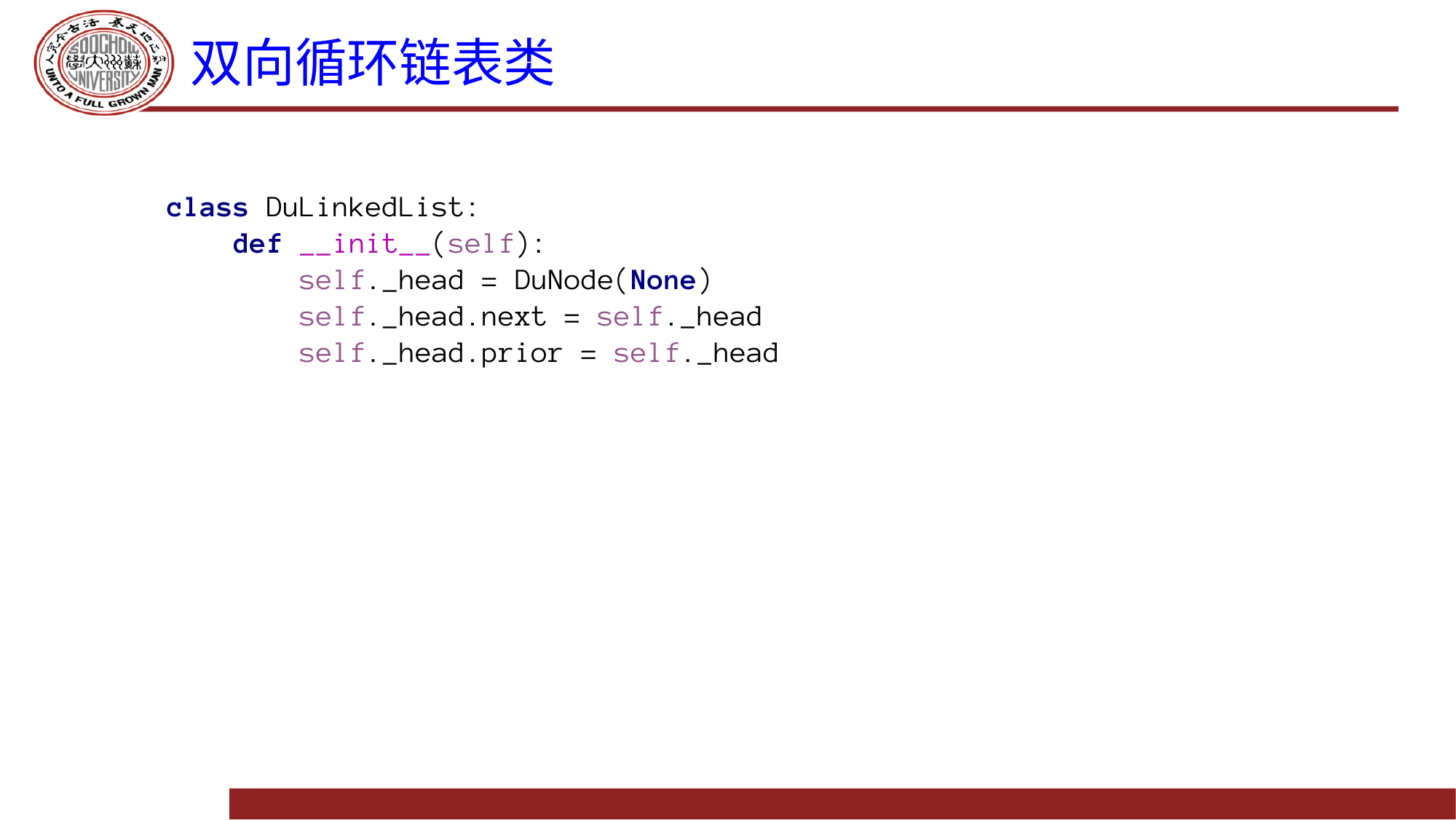

# 双向循环链表类
class DuLinkedList:
    def __init__(self):
        self._head = DuNode(None)
        self._head.next = self._head
        self._head.prior = self._head